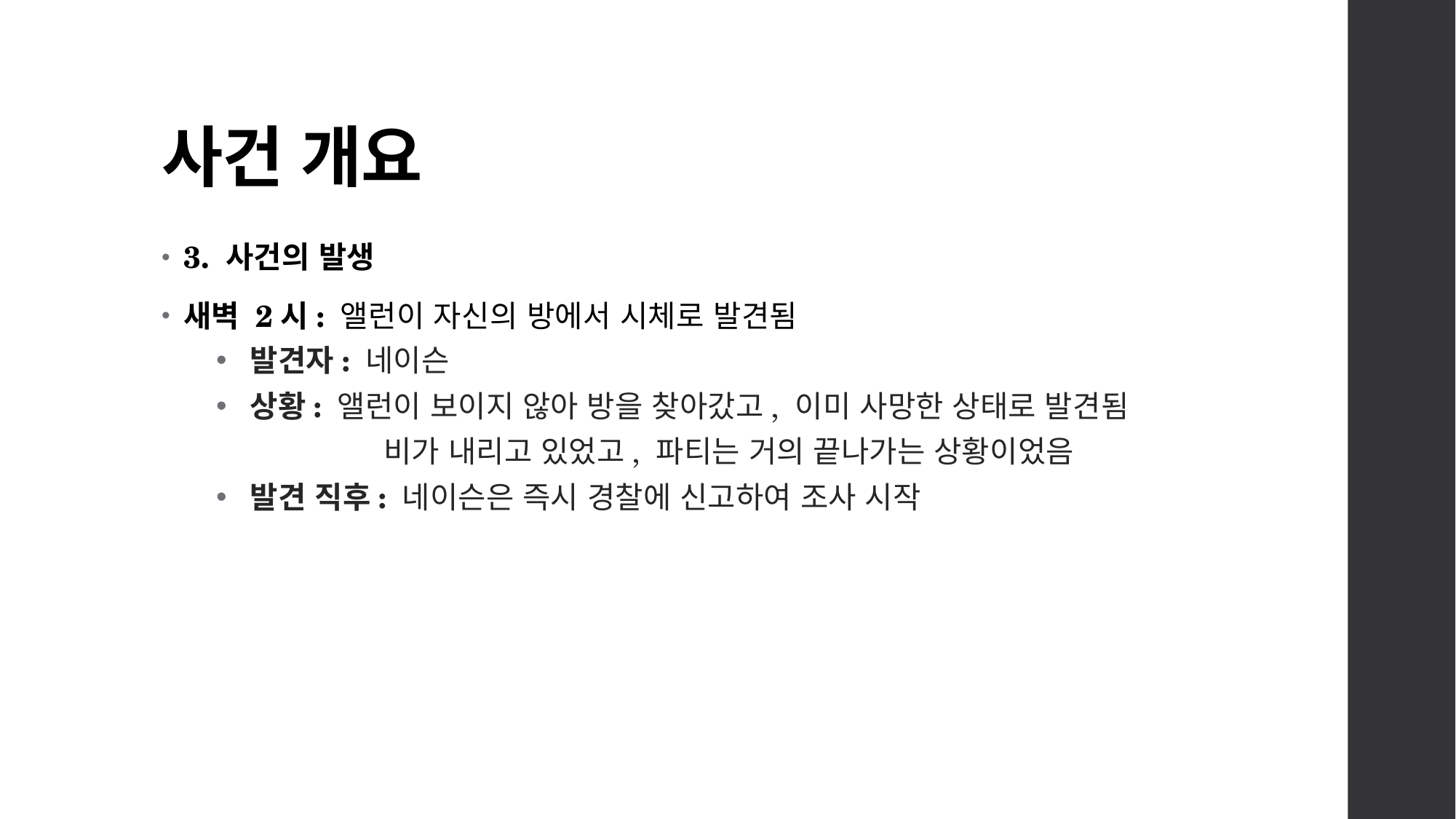

# 사건 개요
3. 사건의 발생
새벽 2시: 앨런이 자신의 방에서 시체로 발견됨
발견자: 네이슨
상황: 앨런이 보이지 않아 방을 찾아갔고, 이미 사망한 상태로 발견됨
	      비가 내리고 있었고, 파티는 거의 끝나가는 상황이었음
발견 직후: 네이슨은 즉시 경찰에 신고하여 조사 시작